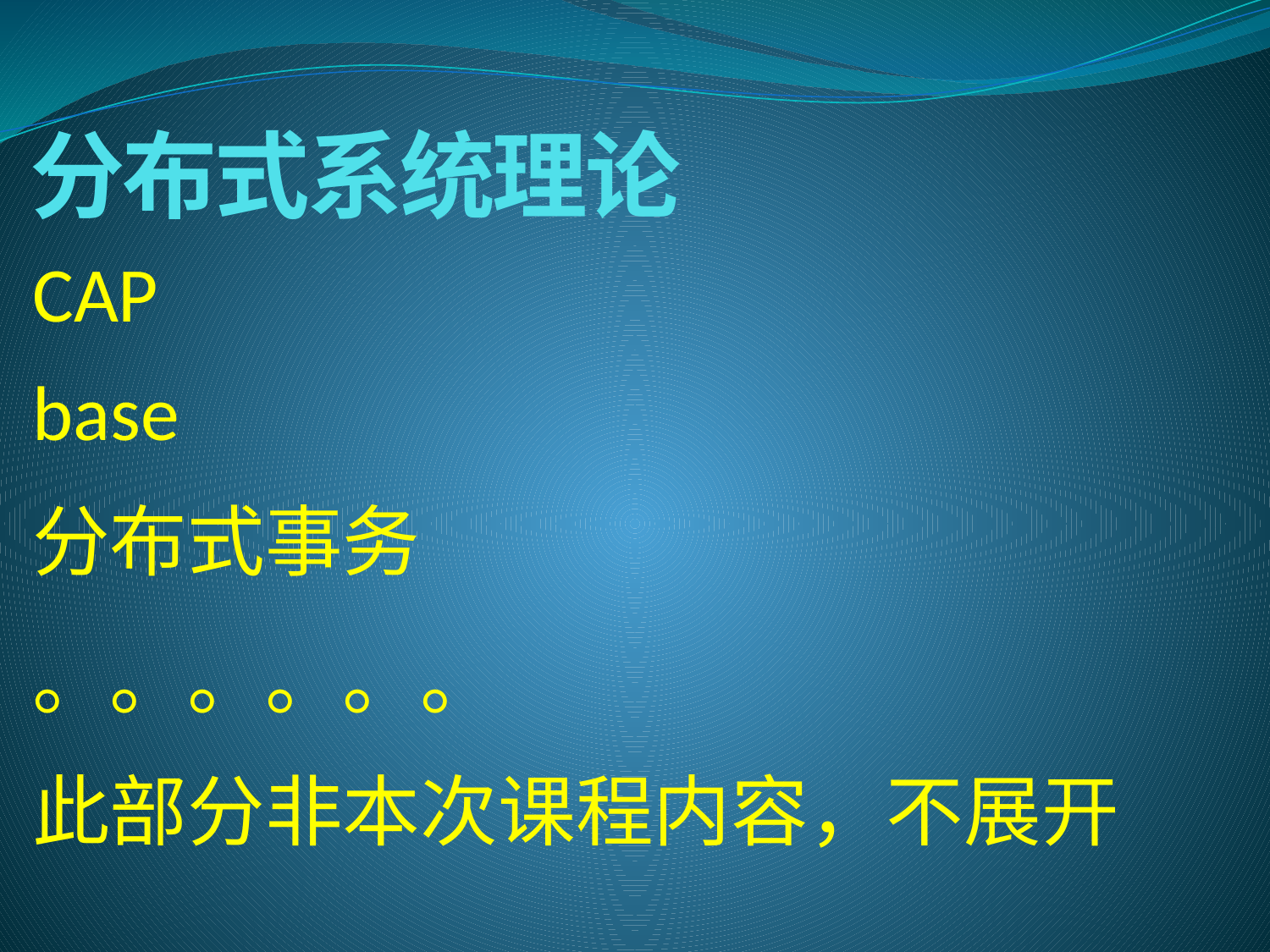

# 分布式系统理论
CAP
base
分布式事务
。。。。。。
此部分非本次课程内容，不展开